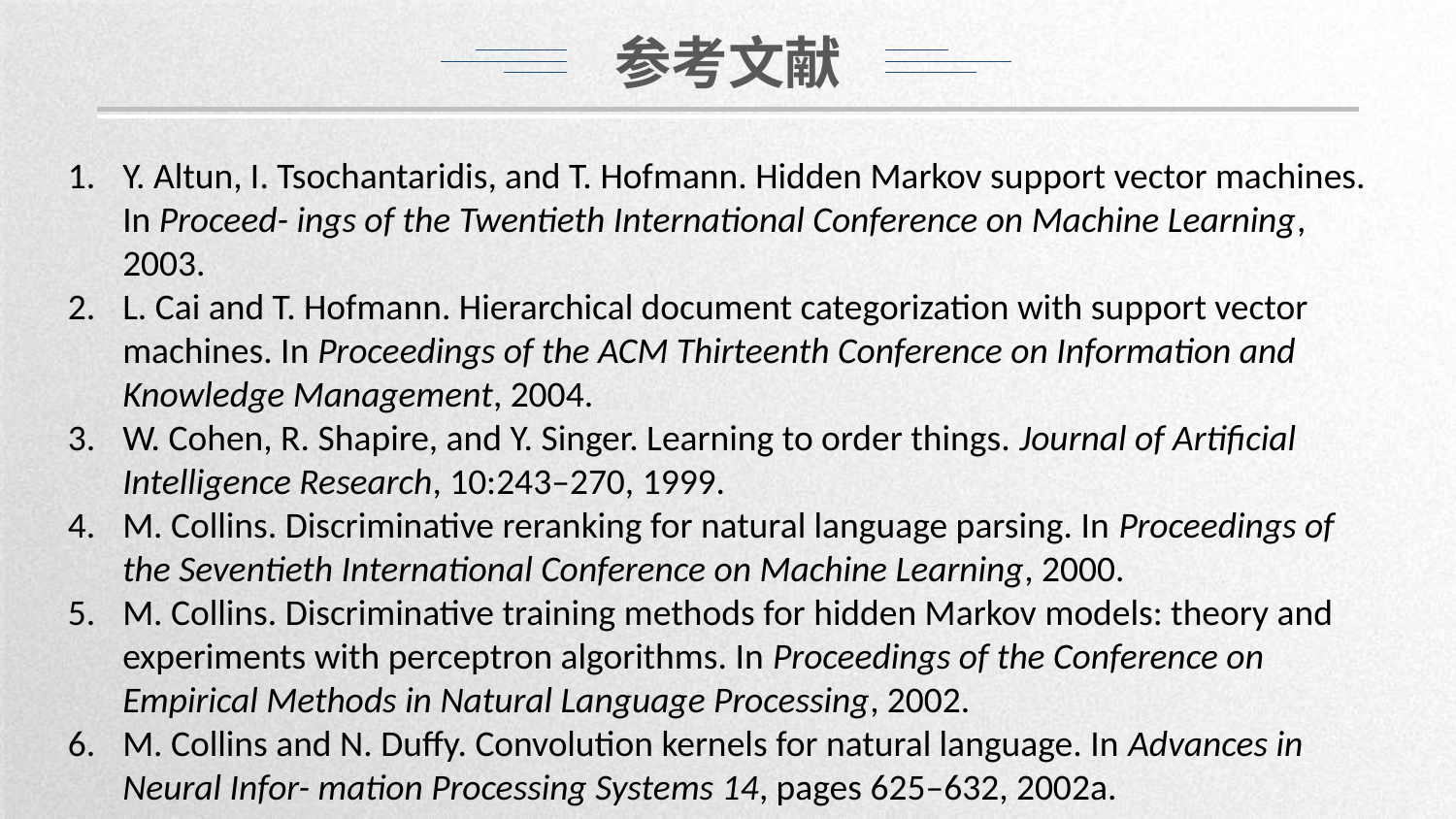

参考文献

Y. Altun, I. Tsochantaridis, and T. Hofmann. Hidden Markov support vector machines. In Proceed- ings of the Twentieth International Conference on Machine Learning, 2003.
L. Cai and T. Hofmann. Hierarchical document categorization with support vector machines. In Proceedings of the ACM Thirteenth Conference on Information and Knowledge Management, 2004.
W. Cohen, R. Shapire, and Y. Singer. Learning to order things. Journal of Artificial Intelligence Research, 10:243–270, 1999.
M. Collins. Discriminative reranking for natural language parsing. In Proceedings of the Seventieth International Conference on Machine Learning, 2000.
M. Collins. Discriminative training methods for hidden Markov models: theory and experiments with perceptron algorithms. In Proceedings of the Conference on Empirical Methods in Natural Language Processing, 2002.
M. Collins and N. Duffy. Convolution kernels for natural language. In Advances in Neural Infor- mation Processing Systems 14, pages 625–632, 2002a.